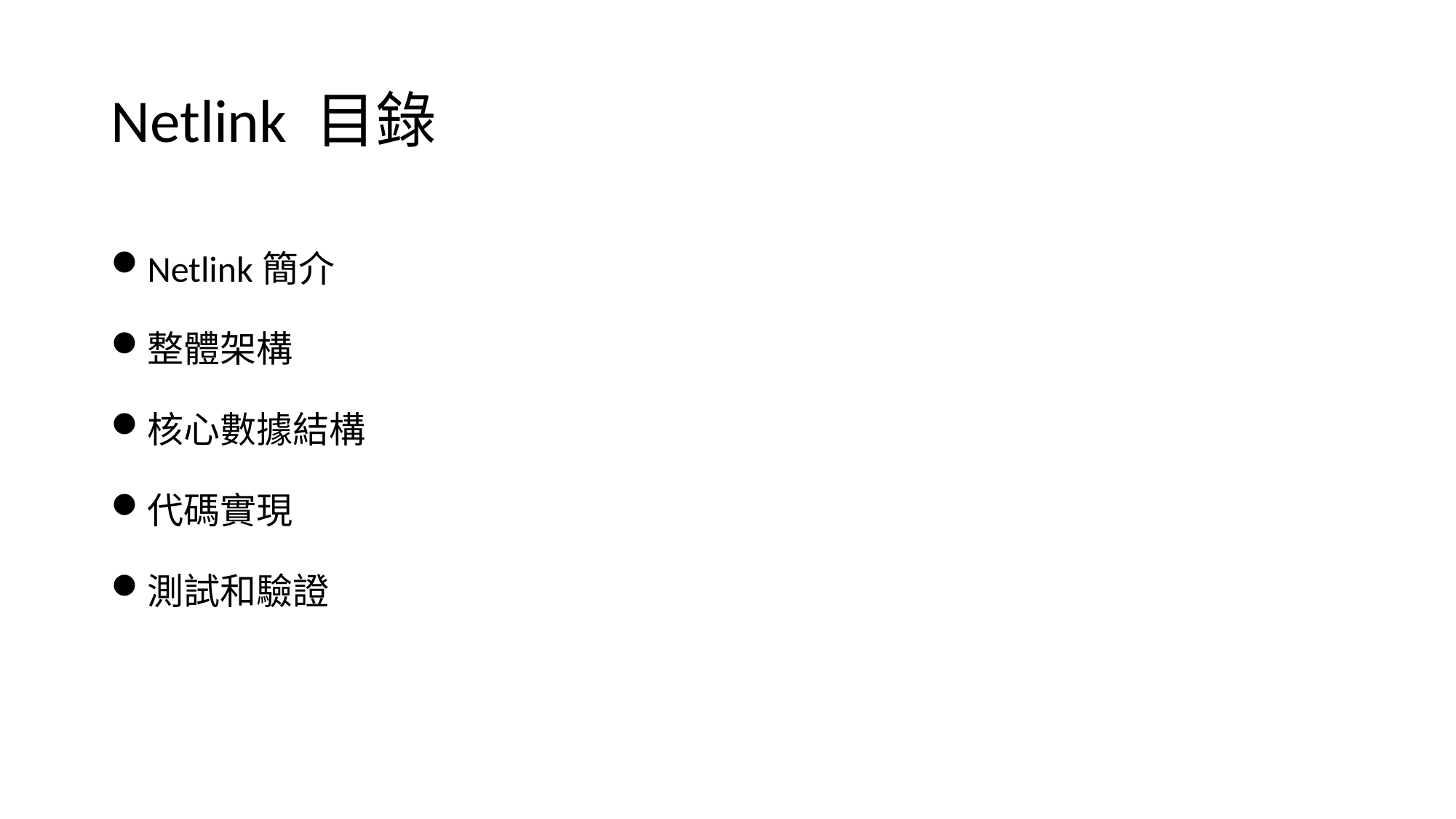

# Netlink 目錄
Netlink簡介
整體架構
核心數據結構
代碼實現
測試和驗證